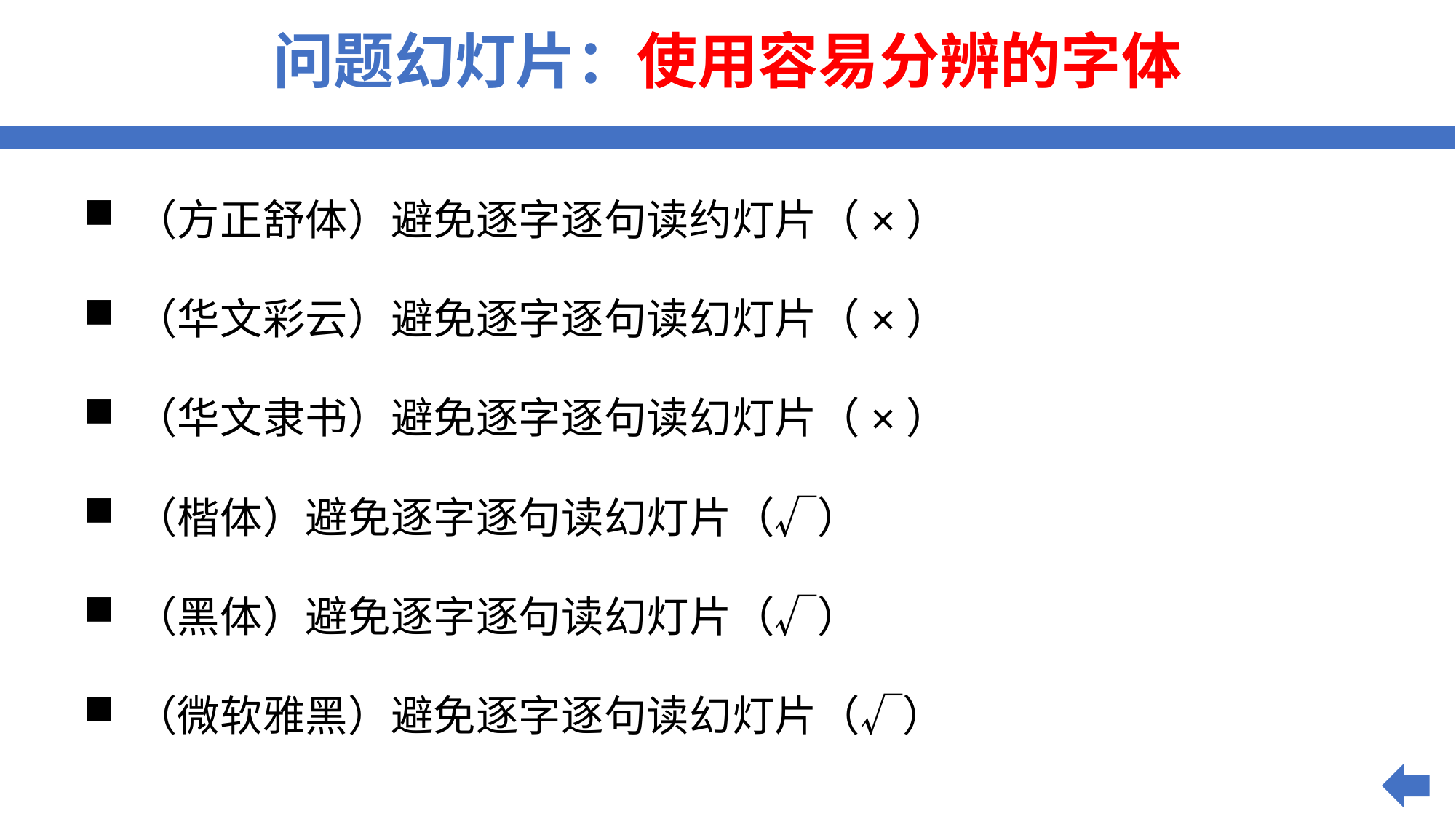

# 问题幻灯片：使用容易分辨的字体

（方正舒体）避免逐字逐句读约灯片（×）
（华文彩云）避免逐字逐句读幻灯片（×）
（华文隶书）避免逐字逐句读幻灯片（×）
（楷体）避免逐字逐句读幻灯片（√）
（黑体）避免逐字逐句读幻灯片（√）
（微软雅黑）避免逐字逐句读幻灯片（√）